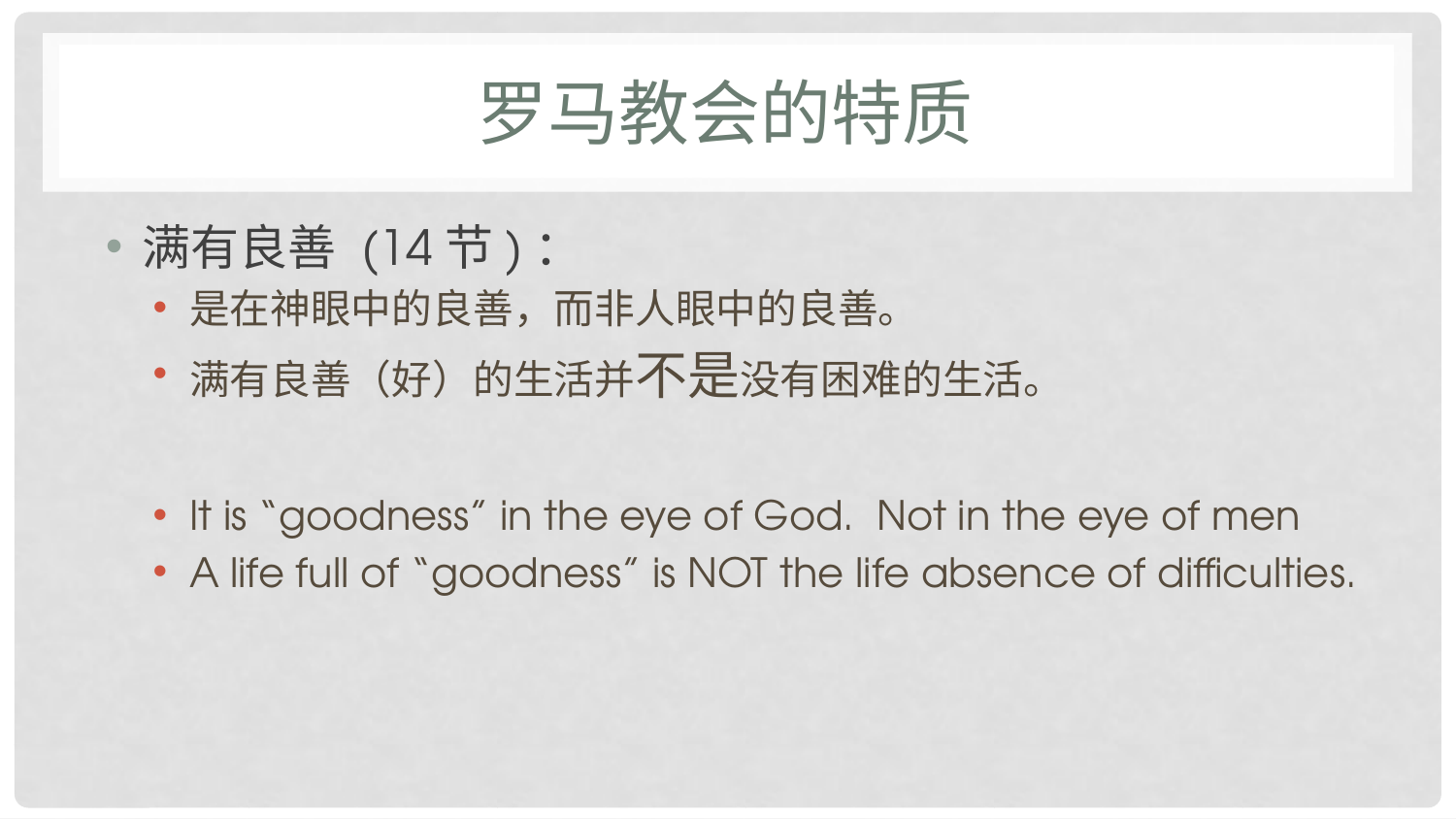

# 罗马教会的特质
满有良善 (14节)：
是在神眼中的良善，而非人眼中的良善。
满有良善（好）的生活并不是没有困难的生活。

It is “goodness” in the eye of God.  Not in the eye of men
A life full of “goodness” is NOT the life absence of difficulties.